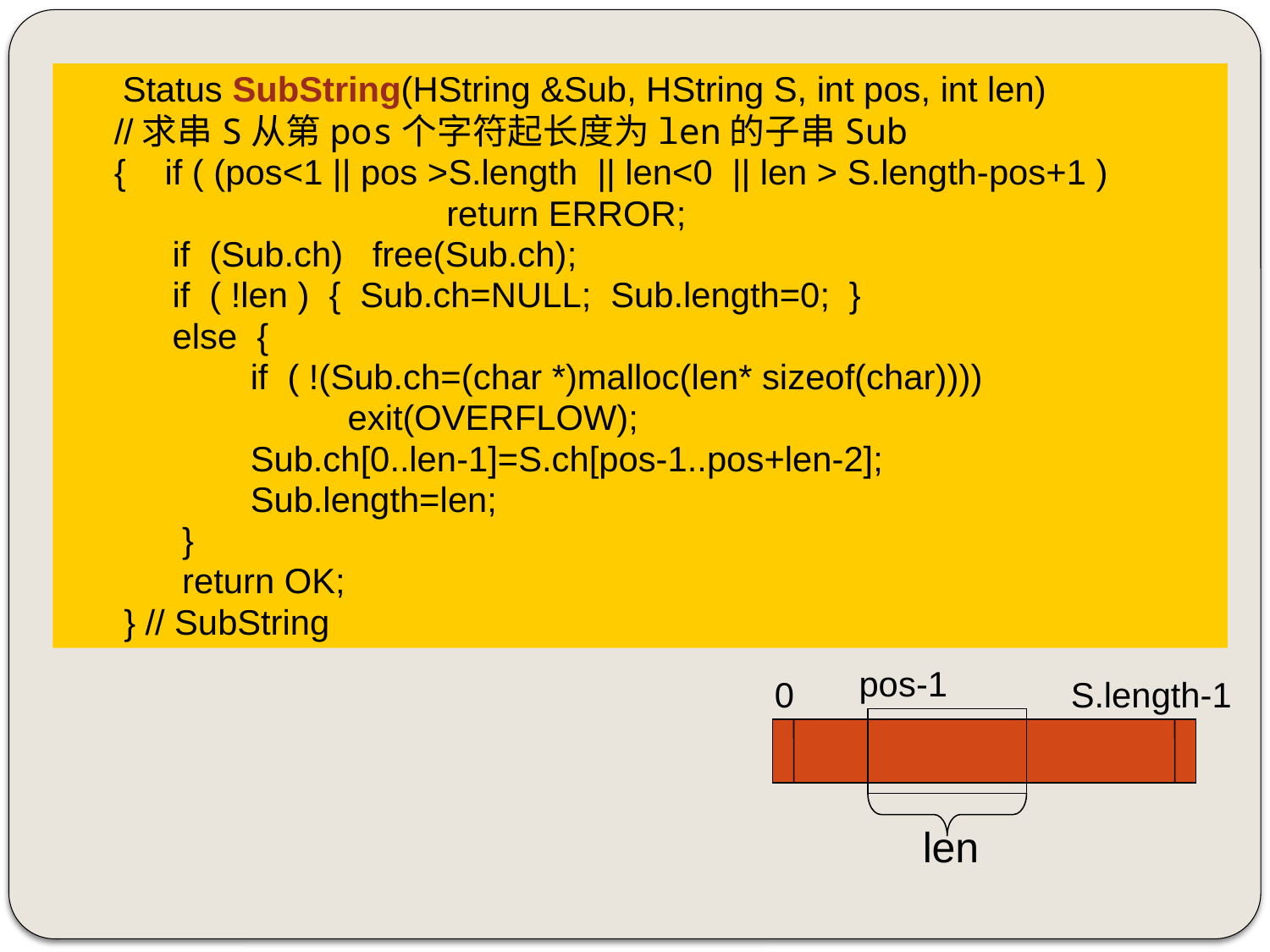

Status SubString(HString &Sub, HString S, int pos, int len)
     //求串S从第pos个字符起长度为len的子串Sub
     {    if ( (pos<1 || pos >S.length  || len<0  || len > S.length-pos+1 )
			return ERROR;
           if  (Sub.ch)   free(Sub.ch);
           if  ( !len )  {  Sub.ch=NULL;  Sub.length=0;  }
           else  {
                   if  ( !(Sub.ch=(char *)malloc(len* sizeof(char))))
                             exit(OVERFLOW);
                   Sub.ch[0..len-1]=S.ch[pos-1..pos+len-2];
                   Sub.length=len;
            }
            return OK;
      } // SubString
pos-1
0
S.length-1

len